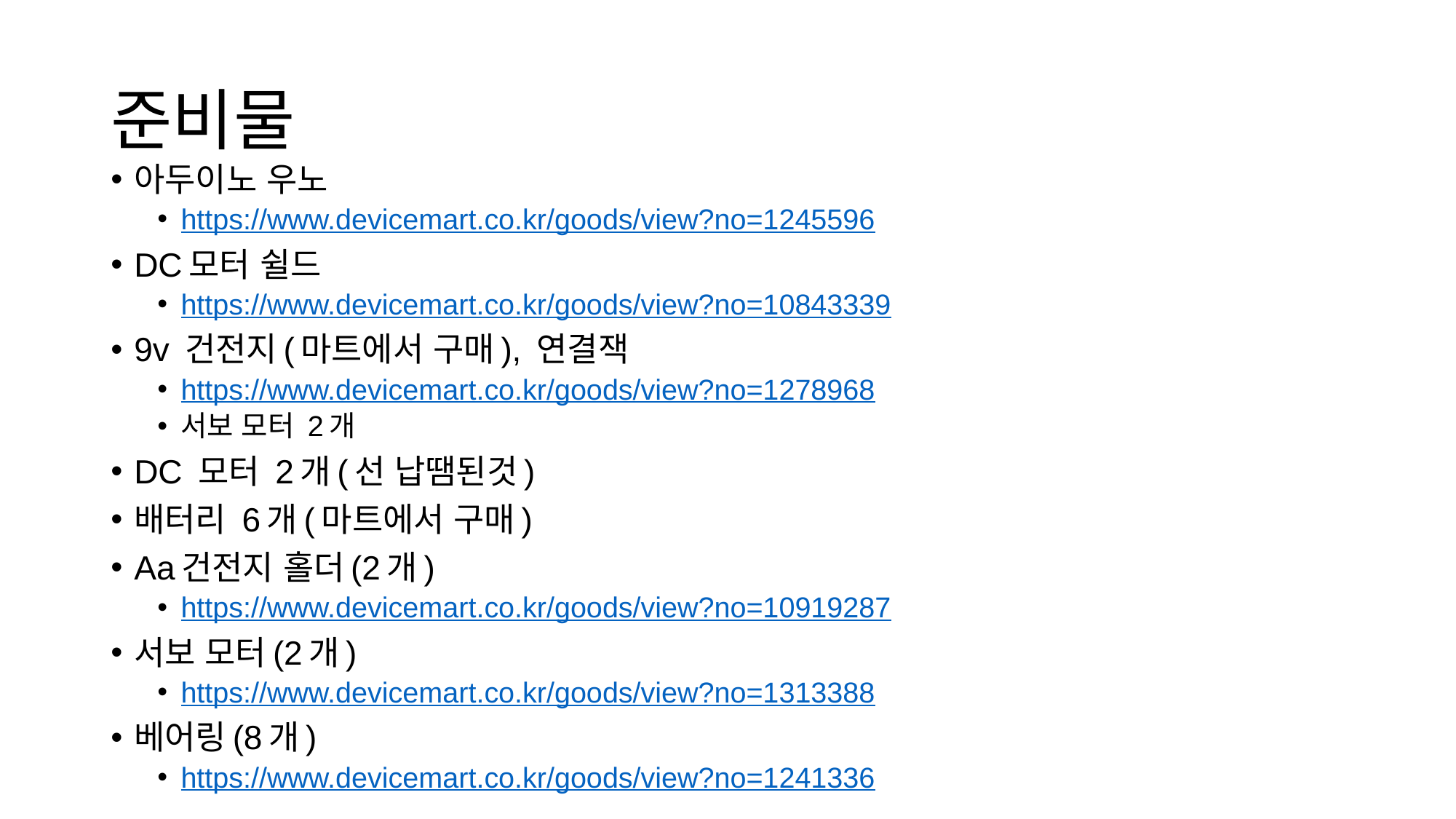

# 준비물
아두이노 우노
https://www.devicemart.co.kr/goods/view?no=1245596
DC모터 쉴드
https://www.devicemart.co.kr/goods/view?no=10843339
9v 건전지(마트에서 구매), 연결잭
https://www.devicemart.co.kr/goods/view?no=1278968
서보 모터 2개
DC 모터 2개(선 납땜된것)
배터리 6개(마트에서 구매)
Aa건전지 홀더(2개)
https://www.devicemart.co.kr/goods/view?no=10919287
서보 모터(2개)
https://www.devicemart.co.kr/goods/view?no=1313388
베어링(8개)
https://www.devicemart.co.kr/goods/view?no=1241336